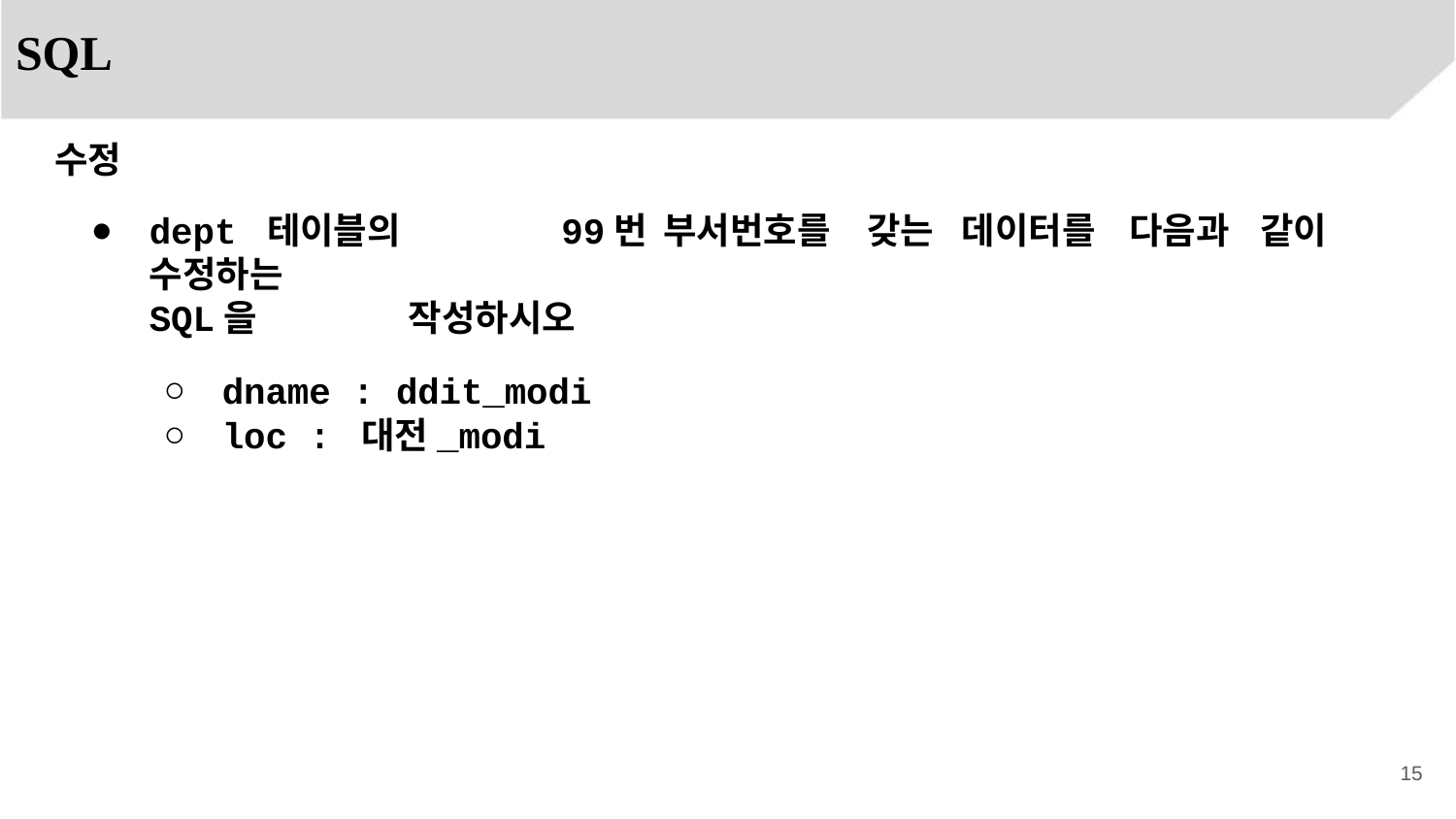

SQL

수정

dept 테이블의	99번	부서번호를	갖는	데이터를	다음과	같이	수정하는
SQL을	작성하시오

dname : ddit_modi
loc : 대전_modi
15